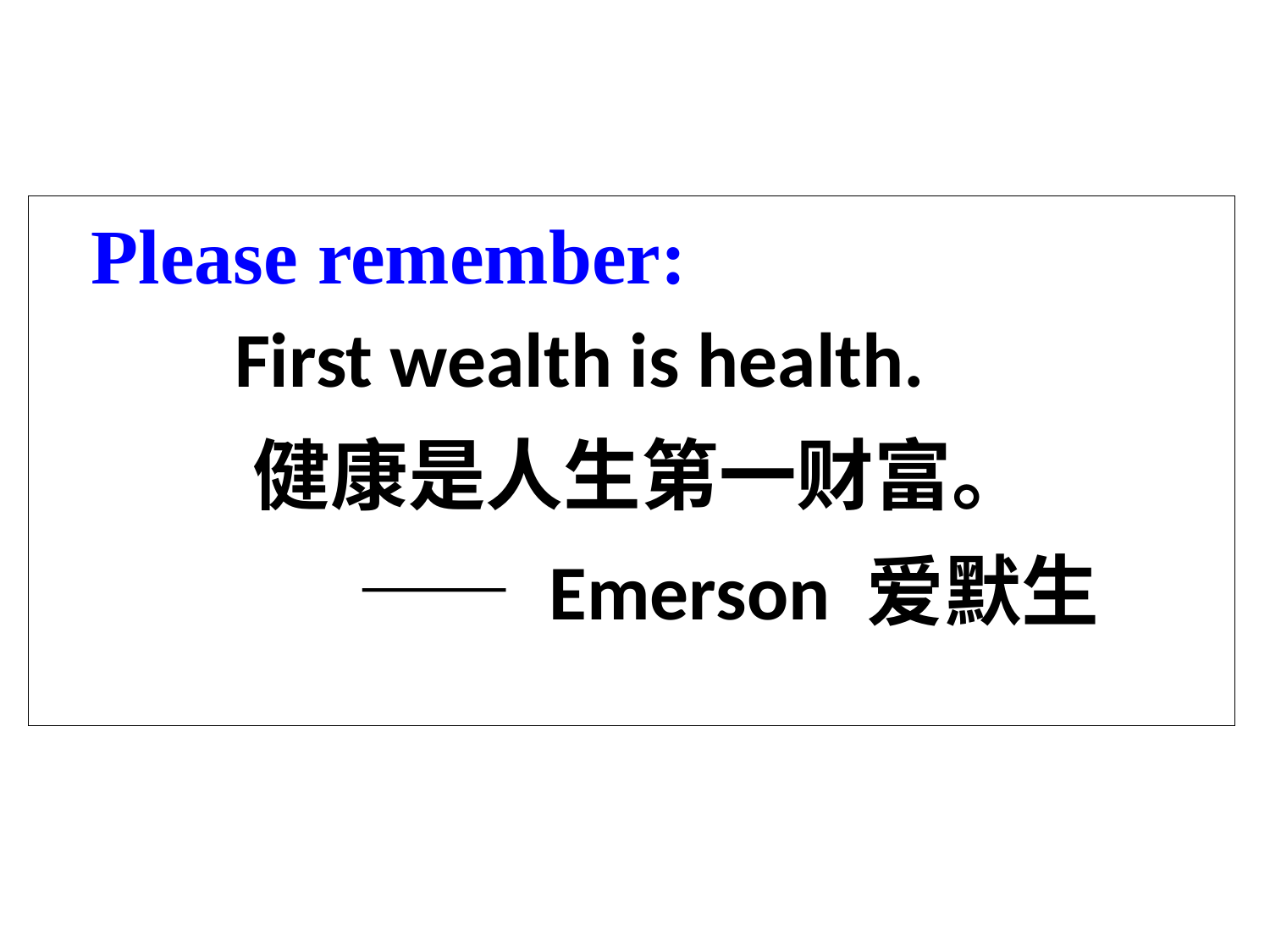

# First wealth is health. 健康是人生第一财富。 —— Emerson 爱默生
Please remember: